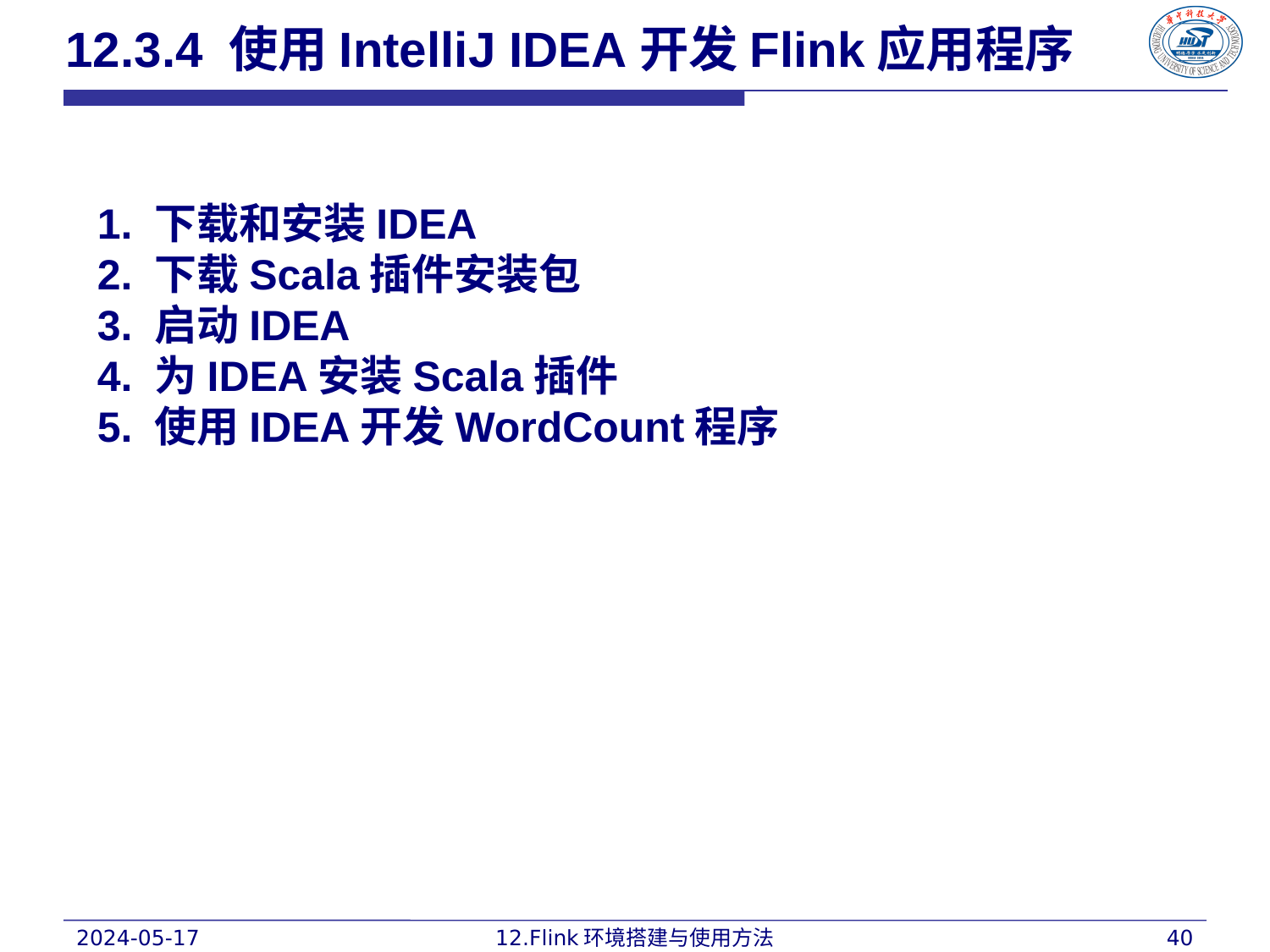

12.3.4 使用IntelliJ IDEA开发Flink应用程序
1. 下载和安装IDEA
2. 下载Scala插件安装包
3. 启动IDEA
4. 为IDEA安装Scala插件
5. 使用IDEA开发WordCount程序
2024-05-17
12.Flink环境搭建与使用方法
40